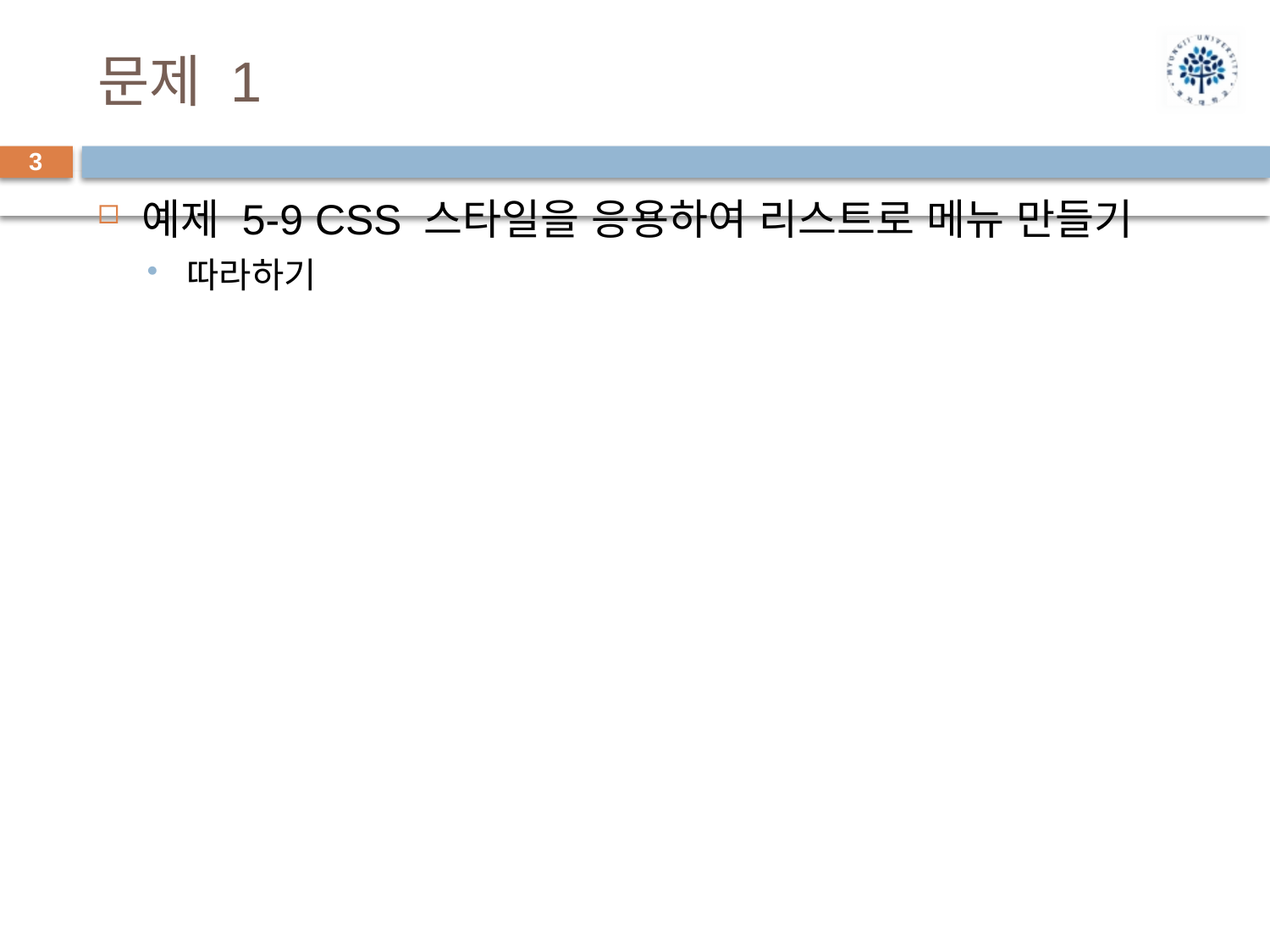

# 문제 1
3
예제 5-9 CSS 스타일을 응용하여 리스트로 메뉴 만들기
따라하기